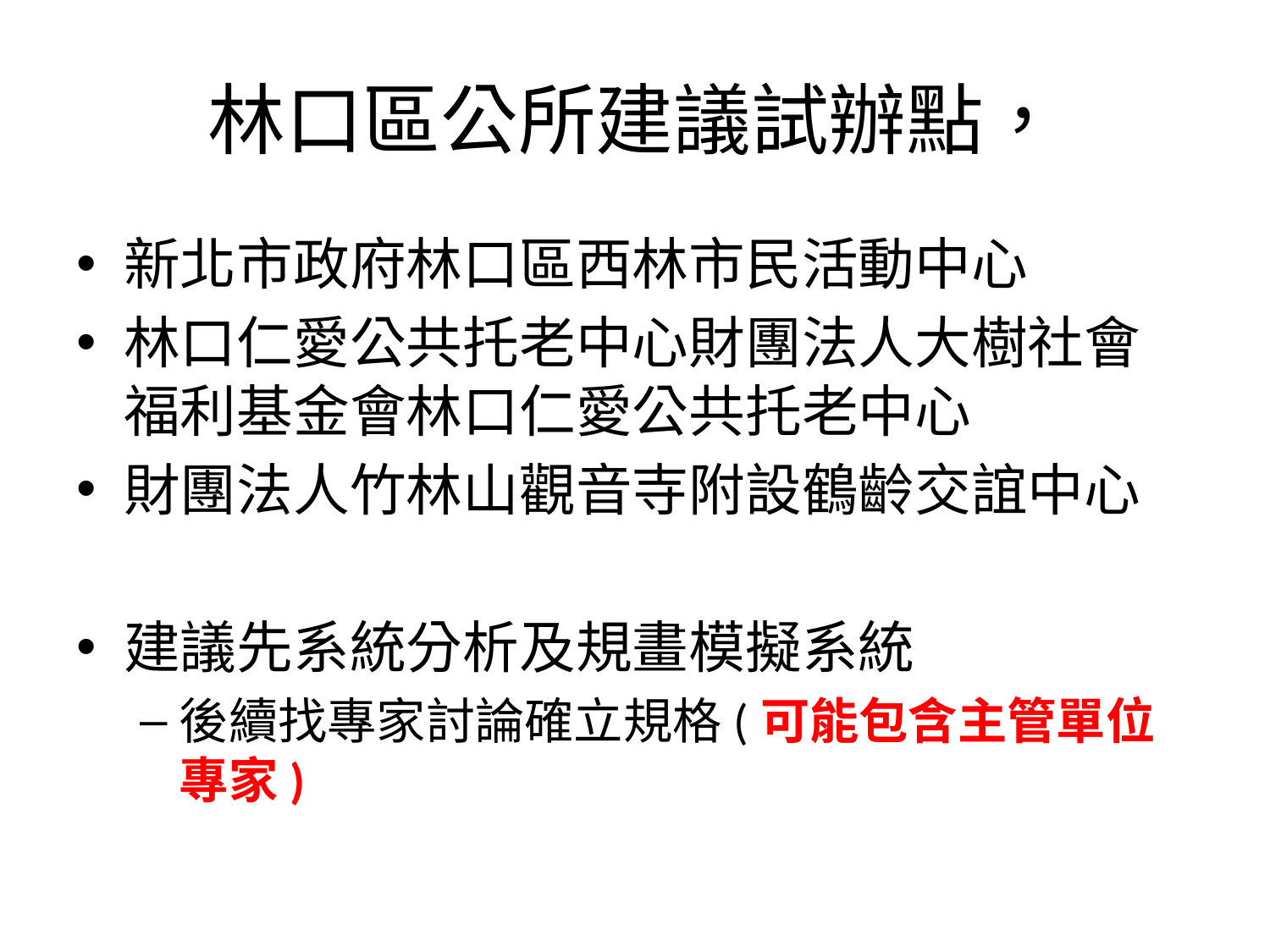

# 林口區公所建議試辦點，
新北市政府林口區西林市民活動中心
林口仁愛公共托老中心財團法人大樹社會福利基金會林口仁愛公共托老中心
財團法人竹林山觀音寺附設鶴齡交誼中心

建議先系統分析及規畫模擬系統
後續找專家討論確立規格(可能包含主管單位專家)